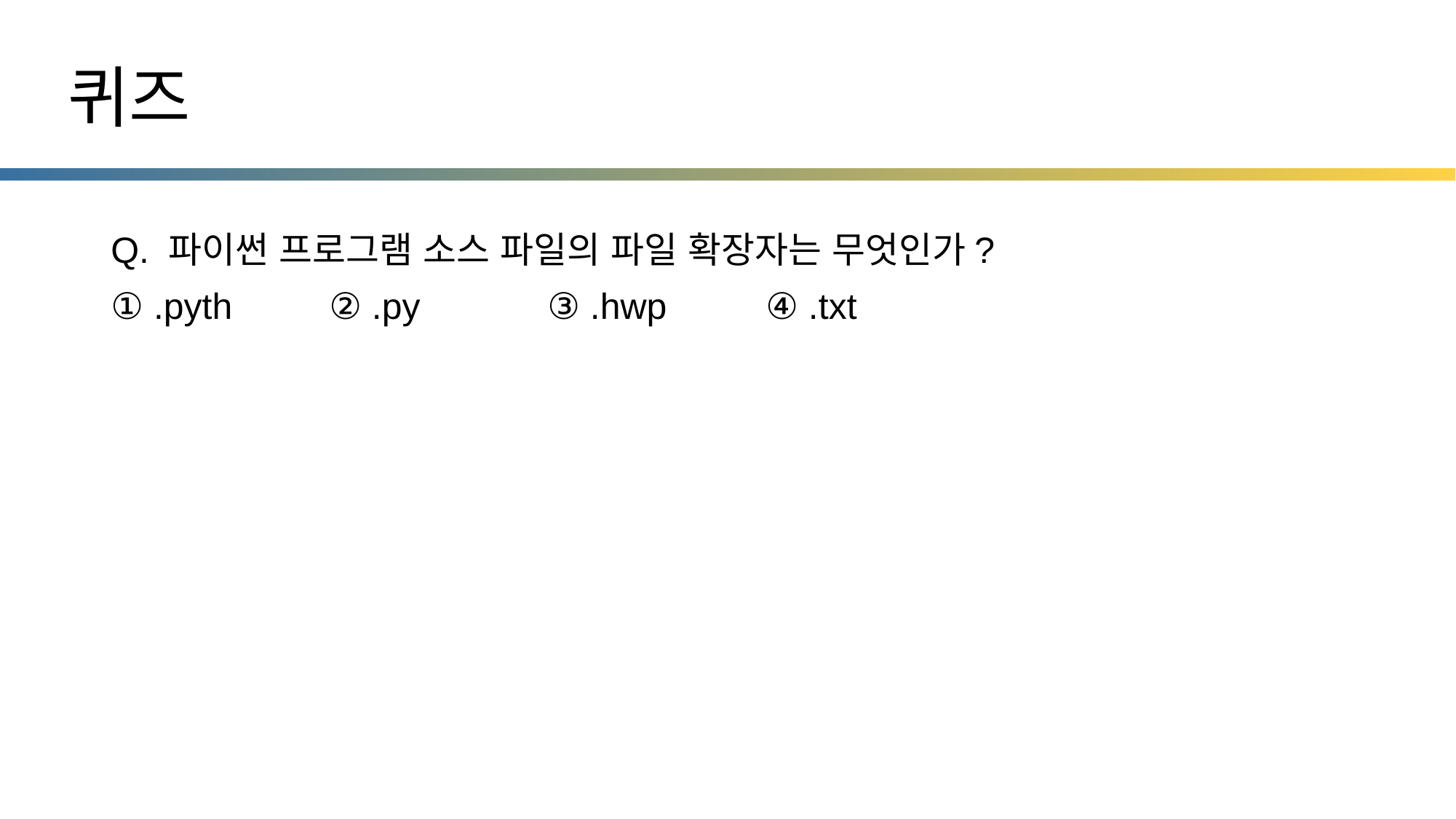

# 퀴즈

Q. 파이썬 프로그램 소스 파일의 파일 확장자는 무엇인가?
① .pyth	② .py		③ .hwp	④ .txt